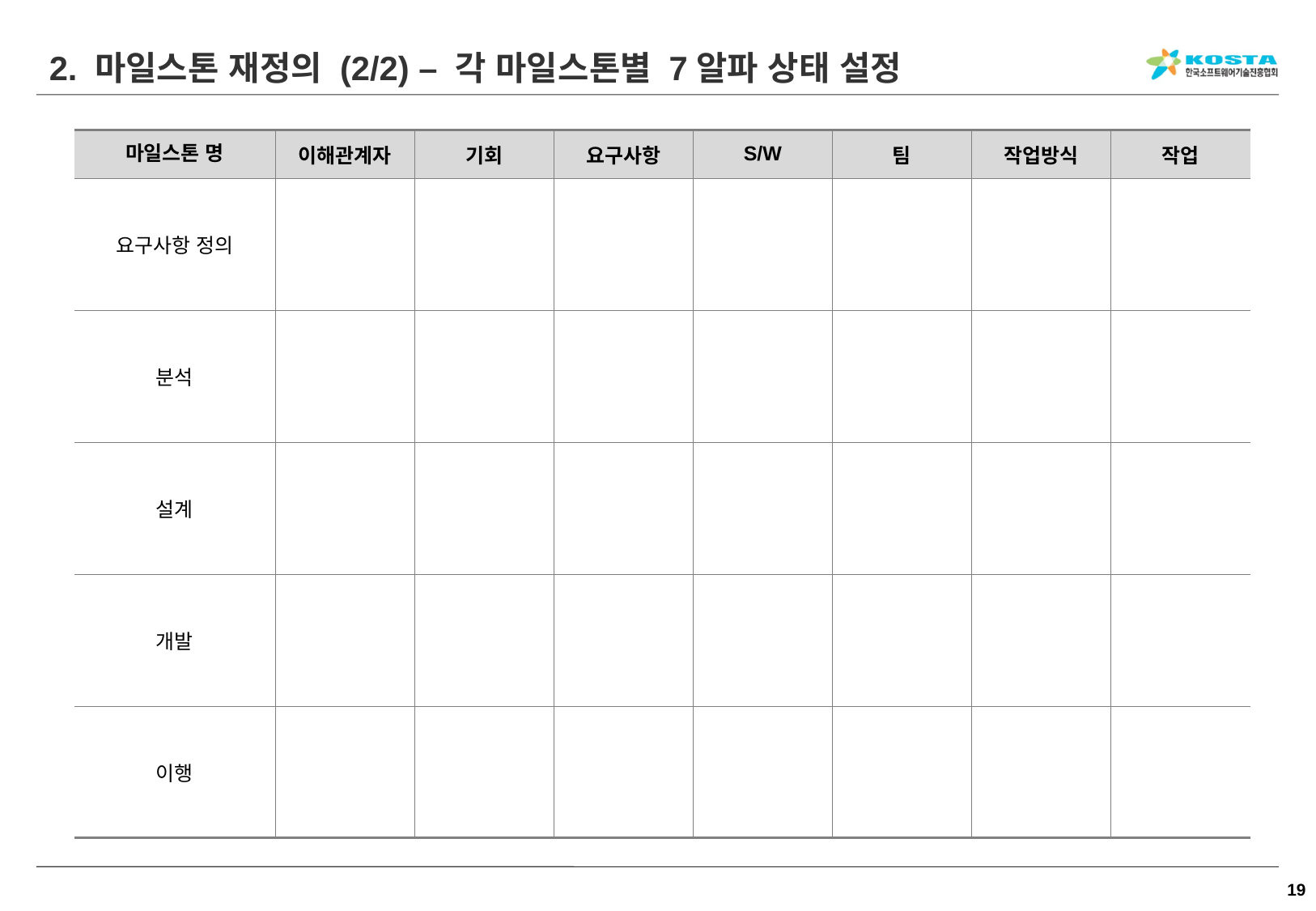

# 2. 마일스톤 재정의 (2/2) – 각 마일스톤별 7알파 상태 설정
| 마일스톤 명 | 이해관계자 | 기회 | 요구사항 | S/W | 팀 | 작업방식 | 작업 |
| --- | --- | --- | --- | --- | --- | --- | --- |
| 요구사항 정의 |  |  |  |  |  |  |  |
| 분석 |  |  |  |  |  |  |  |
| 설계 |  |  |  |  |  |  |  |
| 개발 |  |  |  |  |  |  |  |
| 이행 |  |  |  |  |  |  |  |